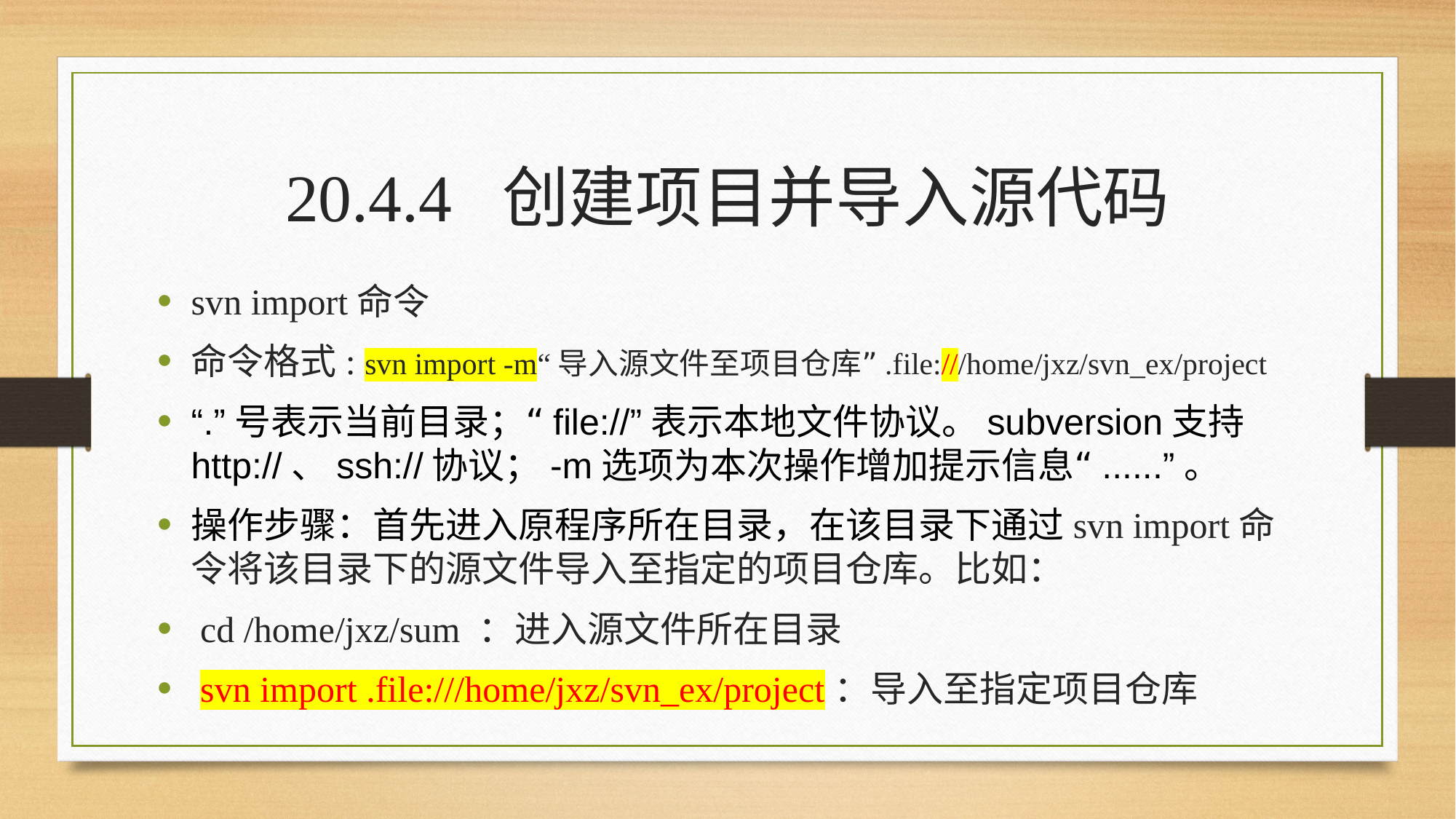

20.4.4  创建项目并导入源代码
svn import命令
命令格式: svn import -m“导入源文件至项目仓库”.file:///home/jxz/svn_ex/project
“.”号表示当前目录；“file://”表示本地文件协议。subversion支持http://、ssh://协议；-m选项为本次操作增加提示信息“......”。
操作步骤：首先进入原程序所在目录，在该目录下通过svn import命令将该目录下的源文件导入至指定的项目仓库。比如：
 cd /home/jxz/sum ：进入源文件所在目录
 svn import .file:///home/jxz/svn_ex/project：导入至指定项目仓库